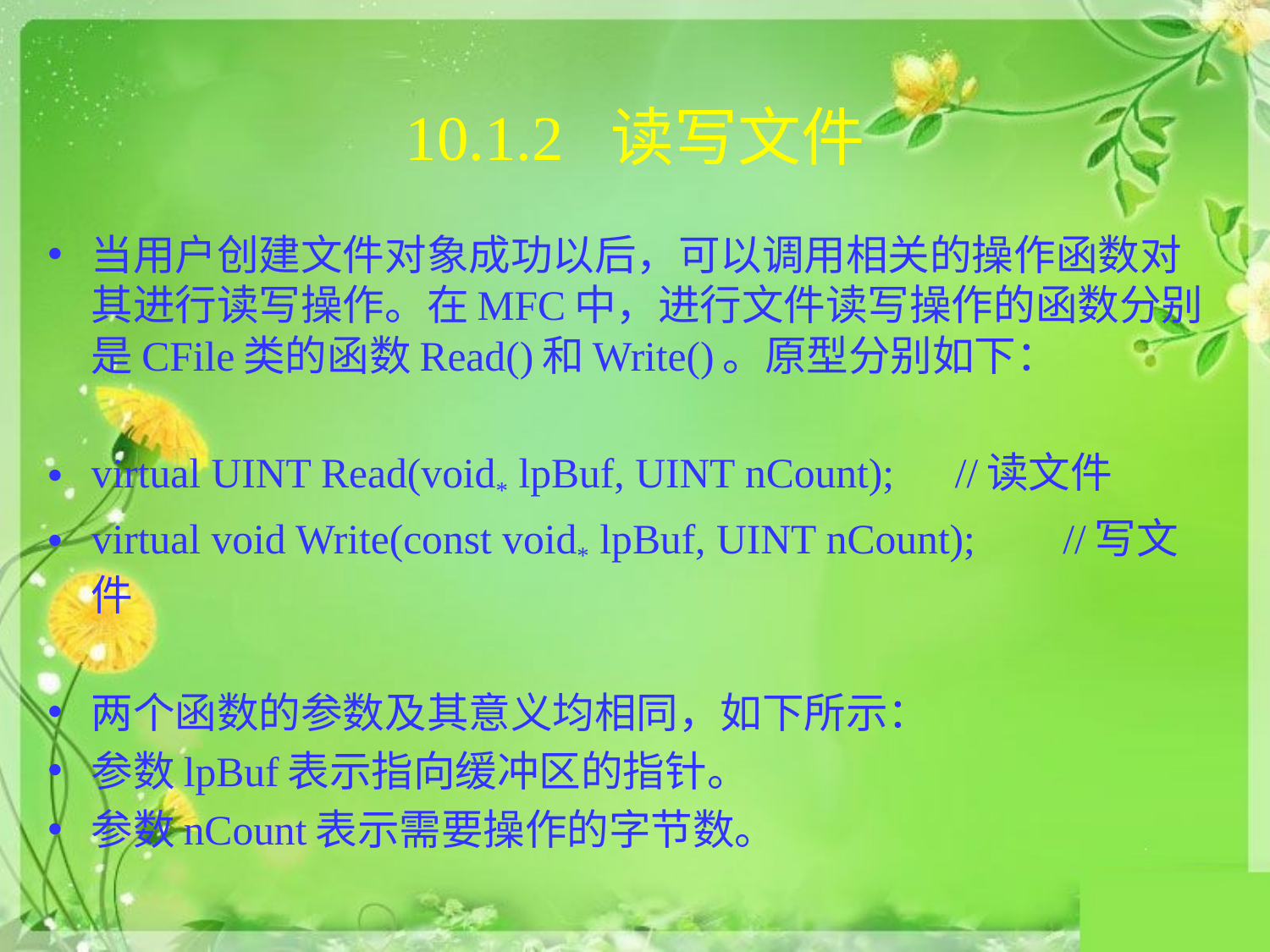

# 10.1.2  读写文件
当用户创建文件对象成功以后，可以调用相关的操作函数对其进行读写操作。在MFC中，进行文件读写操作的函数分别是CFile类的函数Read()和Write()。原型分别如下：

virtual UINT Read(void* lpBuf, UINT nCount);				//读文件
virtual void Write(const void* lpBuf, UINT nCount);		//写文件

两个函数的参数及其意义均相同，如下所示：
参数lpBuf表示指向缓冲区的指针。
参数nCount表示需要操作的字节数。